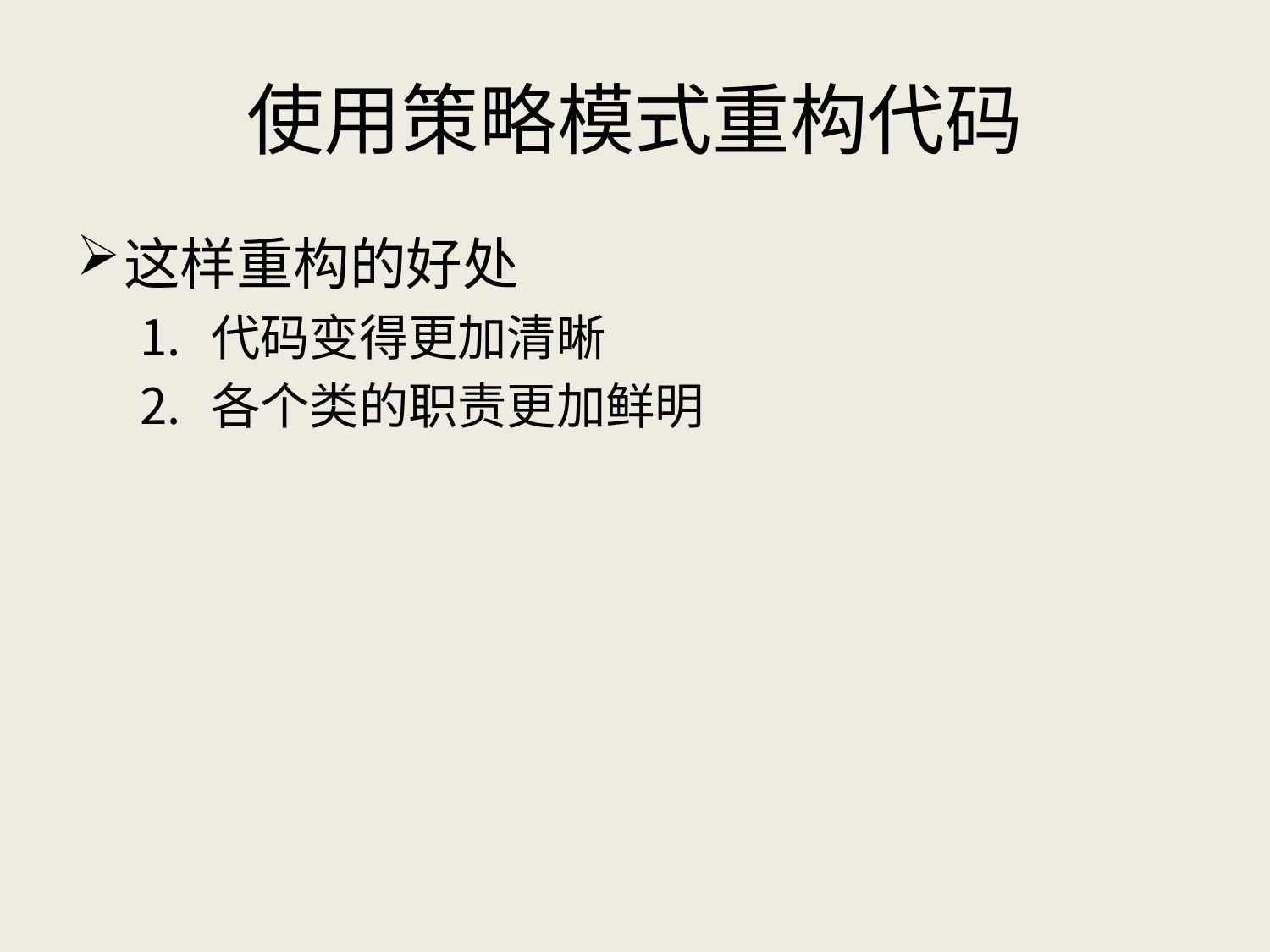

# 使用策略模式重构代码
这样重构的好处
代码变得更加清晰
各个类的职责更加鲜明